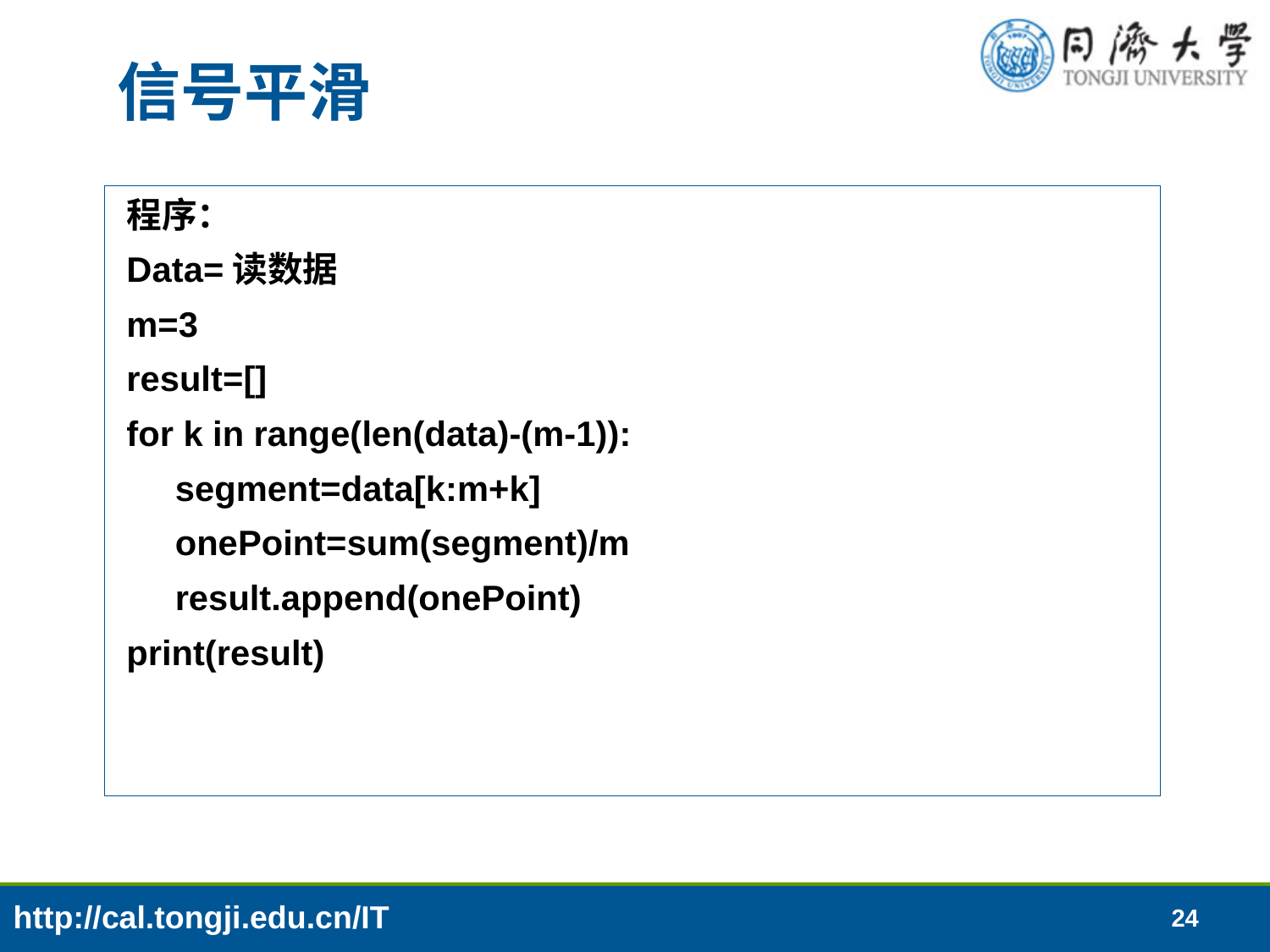

# 信号平滑
程序：
Data=读数据
m=3
result=[]
for k in range(len(data)-(m-1)):
     segment=data[k:m+k]
     onePoint=sum(segment)/m
     result.append(onePoint)
print(result)